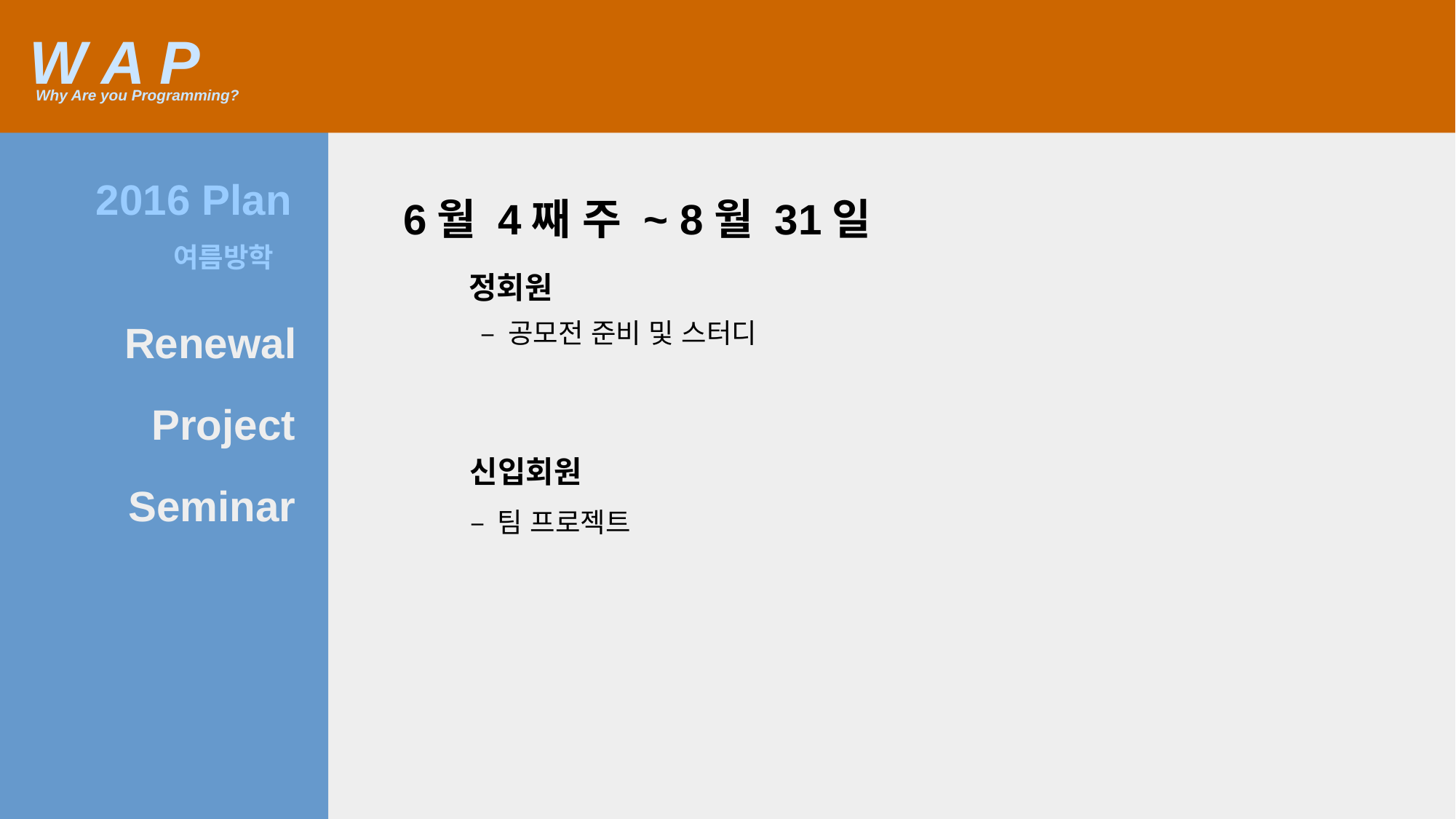

W A P
Why Are you Programming?
2016 Plan
6월 4째 주 ~ 8월 31일
여름방학
정회원
– 공모전 준비 및 스터디

Renewal
Project
신입회원
Seminar
– 팀 프로젝트